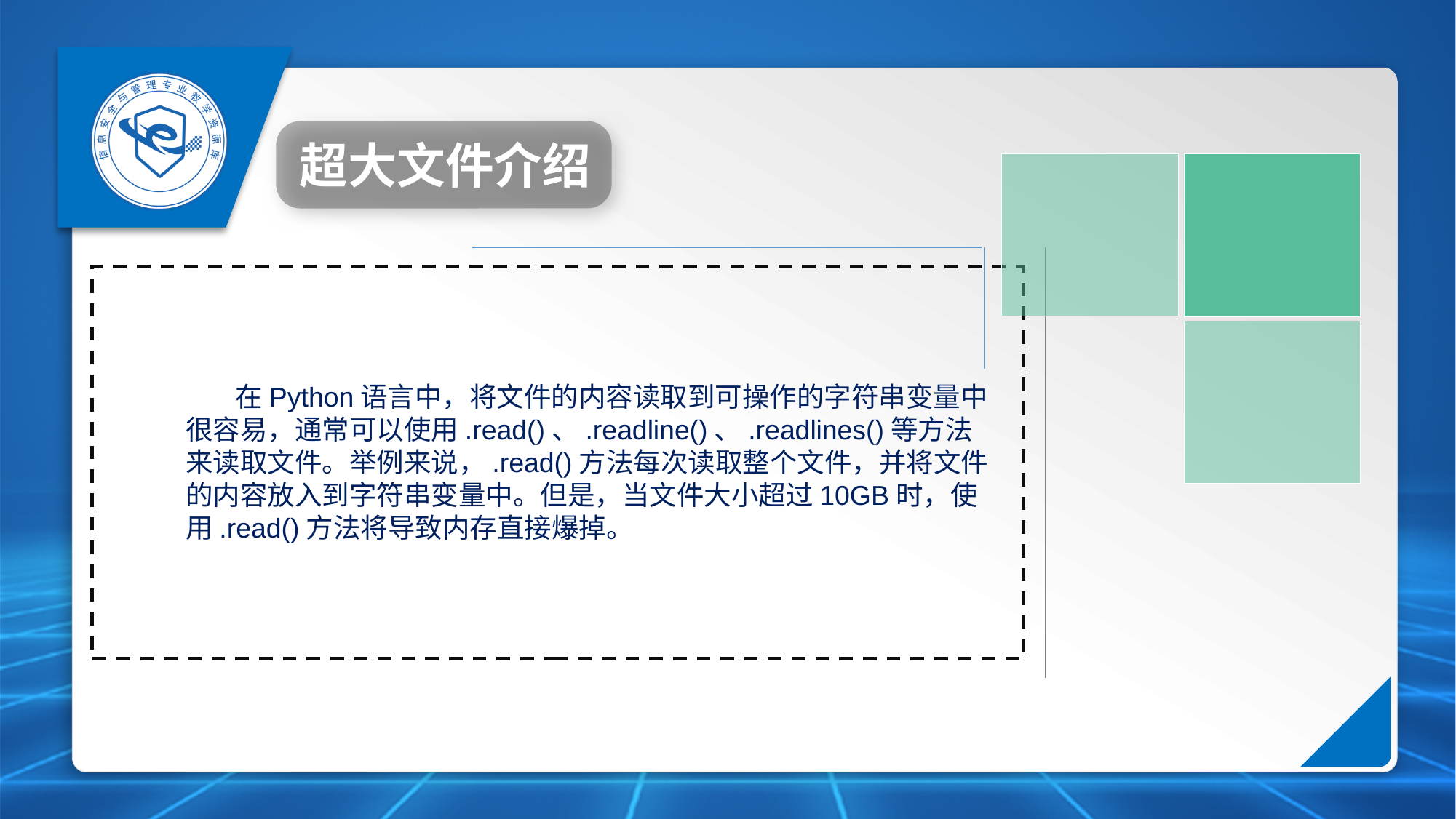

超大文件介绍

       在Python语言中，将文件的内容读取到可操作的字符串变量中很容易，通常可以使用.read()、.readline()、.readlines()等方法来读取文件。举例来说，.read()方法每次读取整个文件，并将文件的内容放入到字符串变量中。但是，当文件大小超过10GB时，使用.read()方法将导致内存直接爆掉。